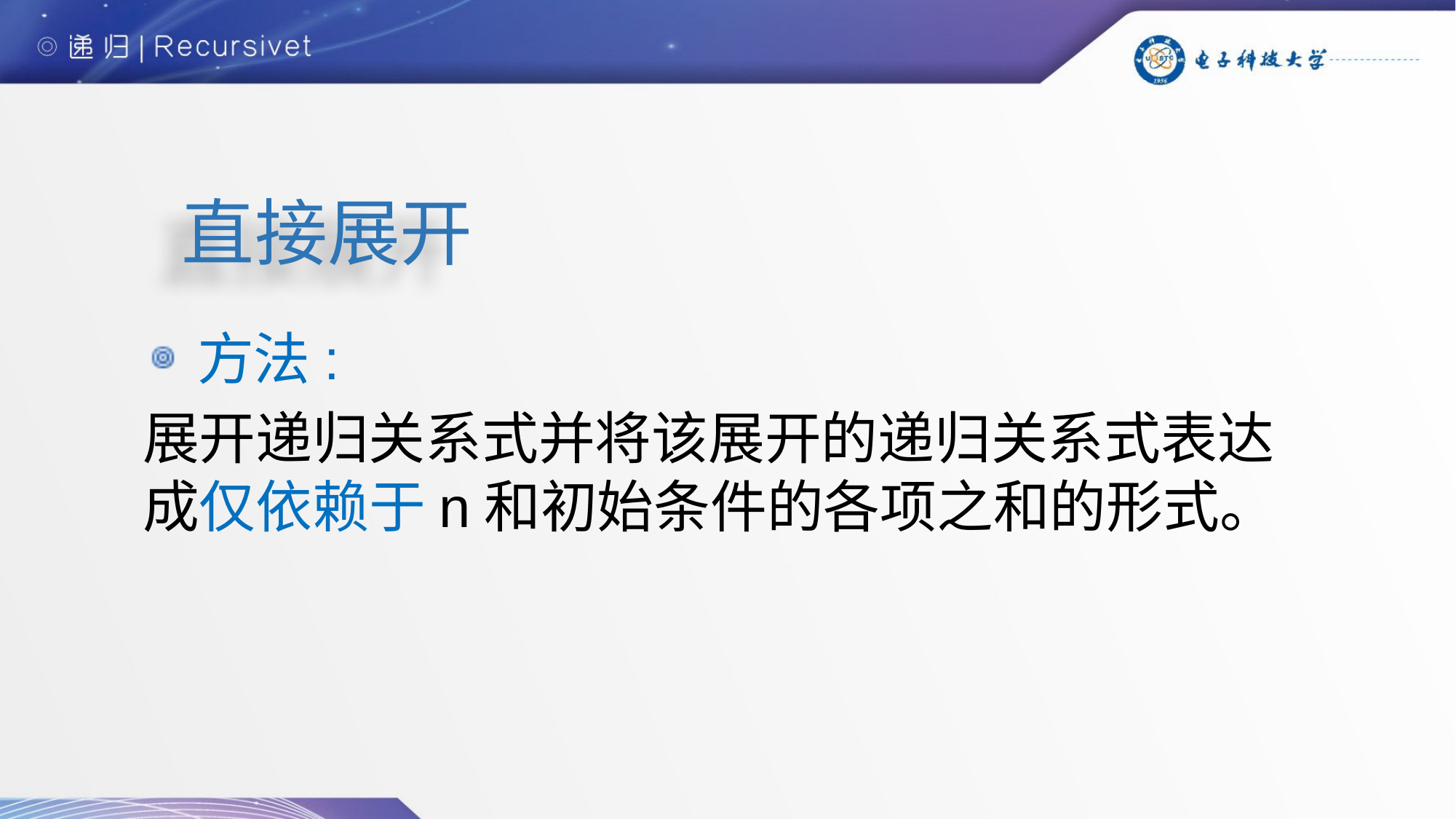

# 直接展开
方法:
展开递归关系式并将该展开的递归关系式表达成仅依赖于n和初始条件的各项之和的形式。